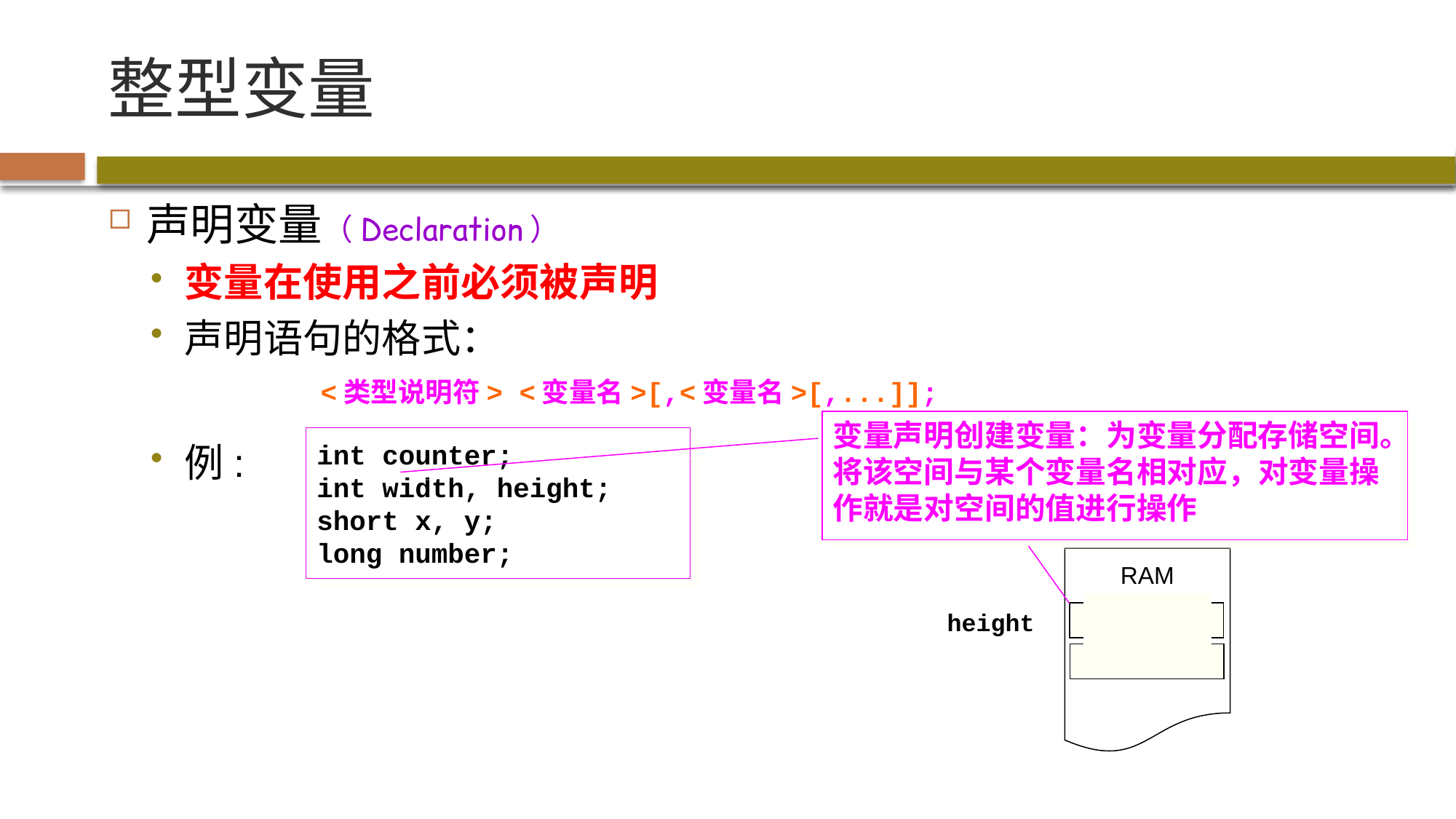

# 整型变量
声明变量（Declaration）
变量在使用之前必须被声明
声明语句的格式：

例:
<类型说明符> <变量名>[,<变量名>[,...]];
变量声明创建变量：为变量分配存储空间。将该空间与某个变量名相对应，对变量操作就是对空间的值进行操作
int counter;
int width, height;
short x, y;
long number;

RAM

height